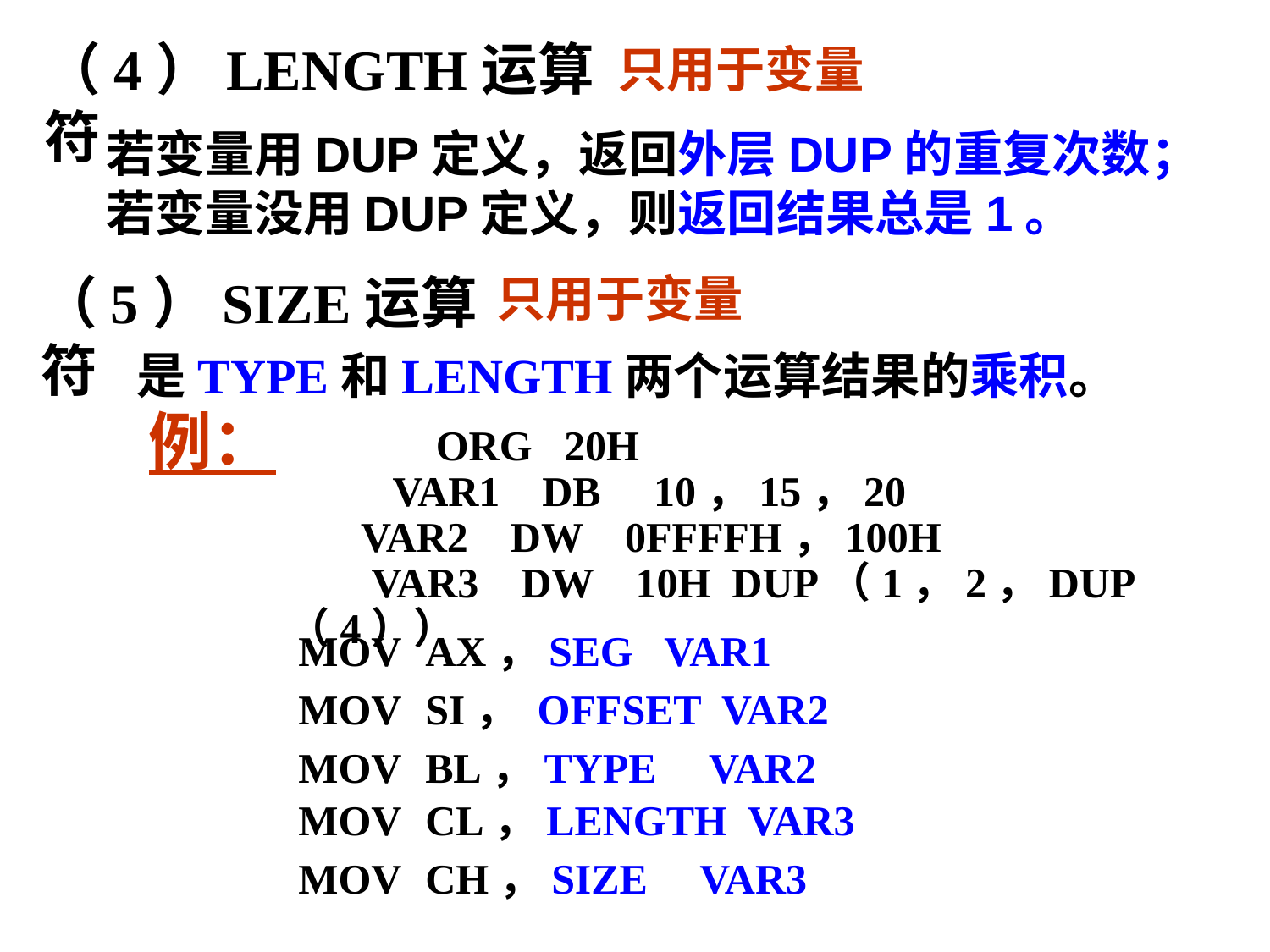

（4）LENGTH运算符
只用于变量
若变量用DUP定义，返回外层DUP的重复次数；
若变量没用DUP定义，则返回结果总是1。
（5）SIZE运算符
只用于变量
是TYPE和LENGTH两个运算结果的乘积。
例：
              ORG   20H                                                               VAR1    DB     10，15，20                                   VAR2    DW    0FFFFH，100H                                VAR3    DW    10H  DUP（1，2，DUP（4））
MOV	AX，SEG   VAR1
MOV	SI， OFFSET  VAR2
MOV	BL，TYPE     VAR2
MOV	CL，LENGTH  VAR3
MOV	CH，SIZE     VAR3
32